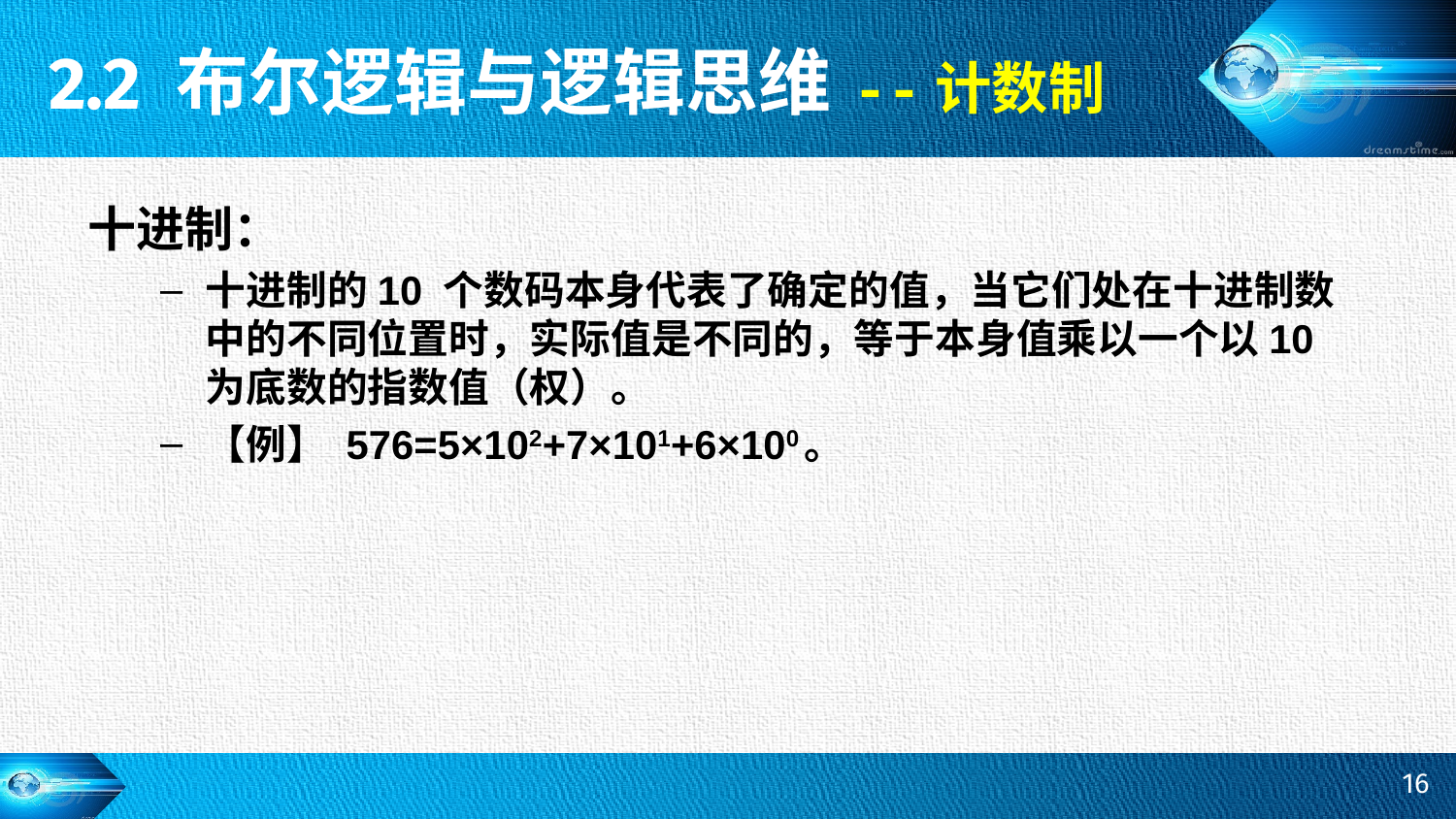

2.2 布尔逻辑与逻辑思维
--计数制
十进制：
十进制的10 个数码本身代表了确定的值，当它们处在十进制数中的不同位置时，实际值是不同的，等于本身值乘以一个以10 为底数的指数值（权）。
【例】 576=5×102+7×101+6×100。
16